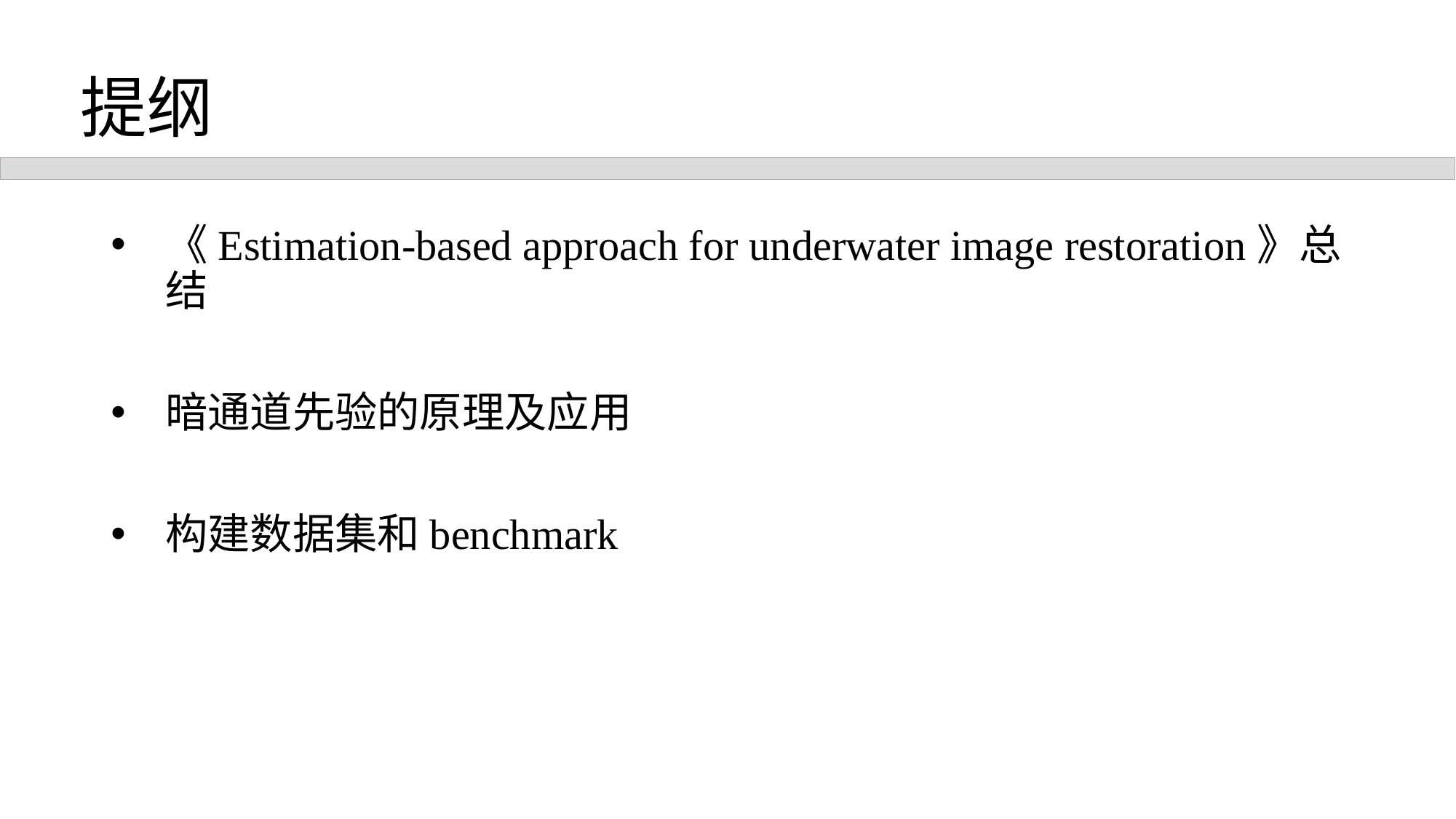

提纲

《Estimation-based approach for underwater image restoration》总结

暗通道先验的原理及应用

构建数据集和benchmark